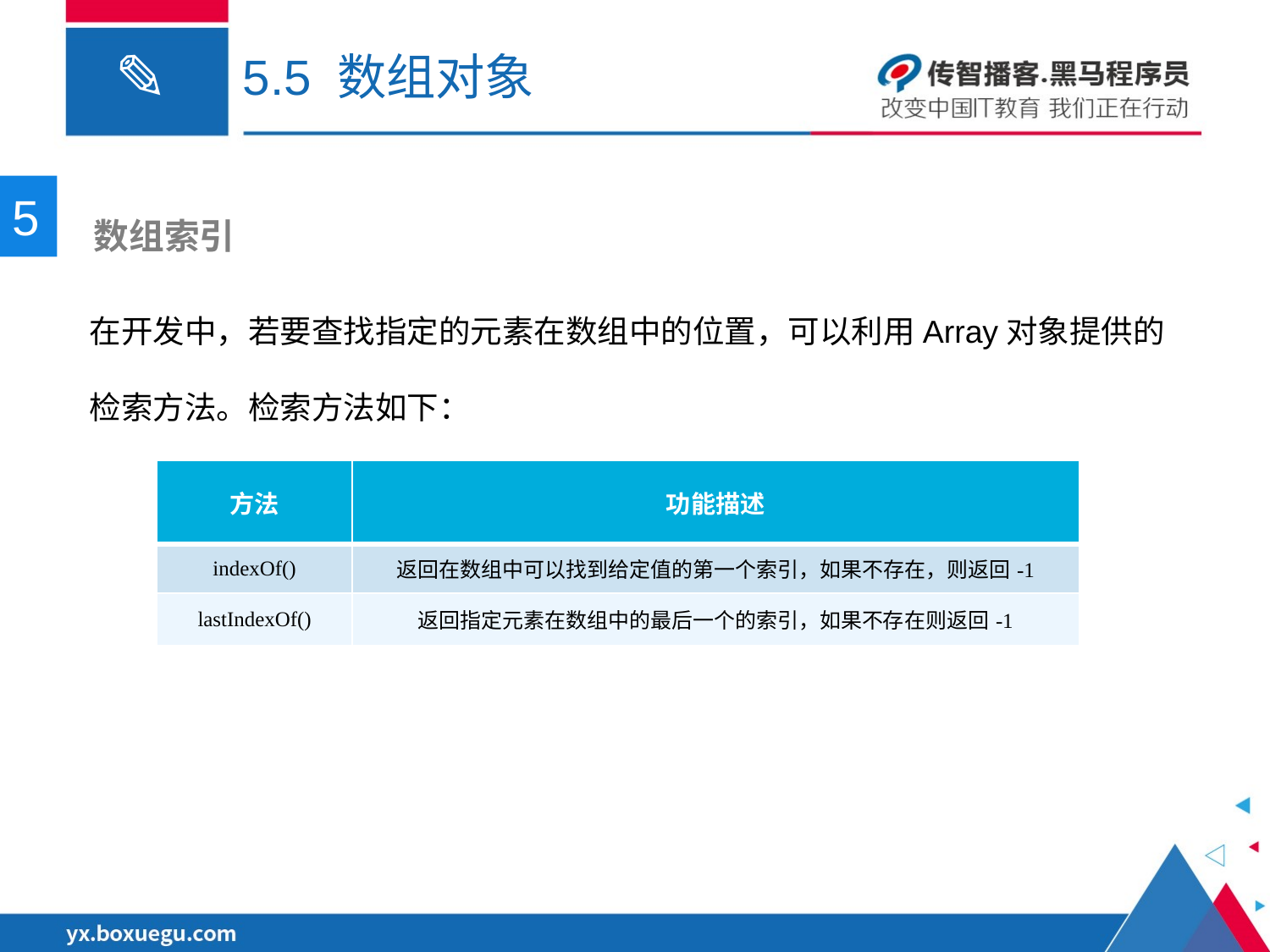

# 5.5 数组对象

5
  数组索引
在开发中，若要查找指定的元素在数组中的位置，可以利用Array对象提供的检索方法。检索方法如下：
| 方法 | 功能描述 |
| --- | --- |
| indexOf() | 返回在数组中可以找到给定值的第一个索引，如果不存在，则返回-1 |
| lastIndexOf() | 返回指定元素在数组中的最后一个的索引，如果不存在则返回-1 |